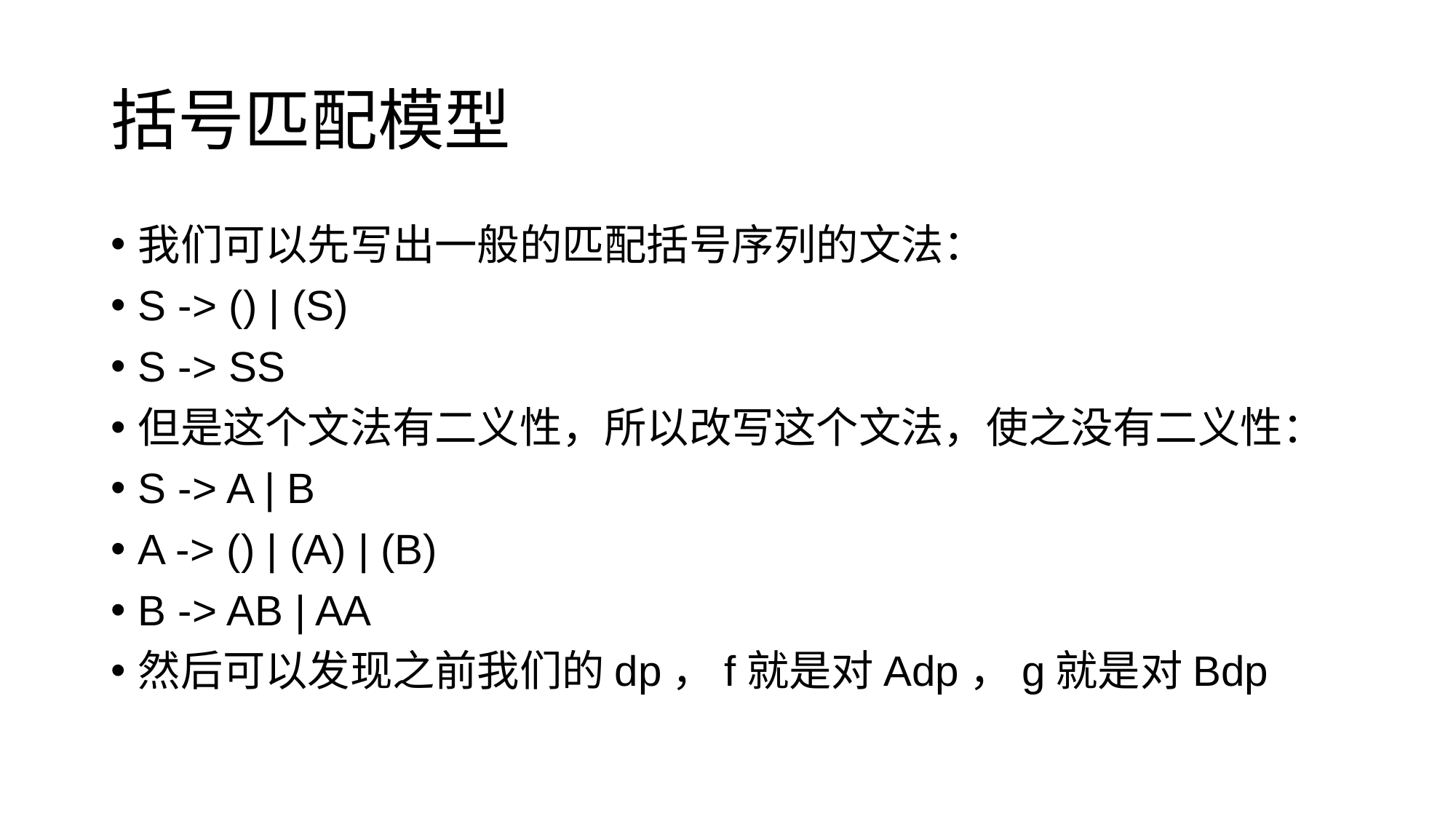

# 括号匹配模型
我们可以先写出一般的匹配括号序列的文法：
S -> () | (S)
S -> SS
但是这个文法有二义性，所以改写这个文法，使之没有二义性：
S -> A | B
A -> () | (A) | (B)
B -> AB | AA
然后可以发现之前我们的dp，f就是对Adp，g就是对Bdp